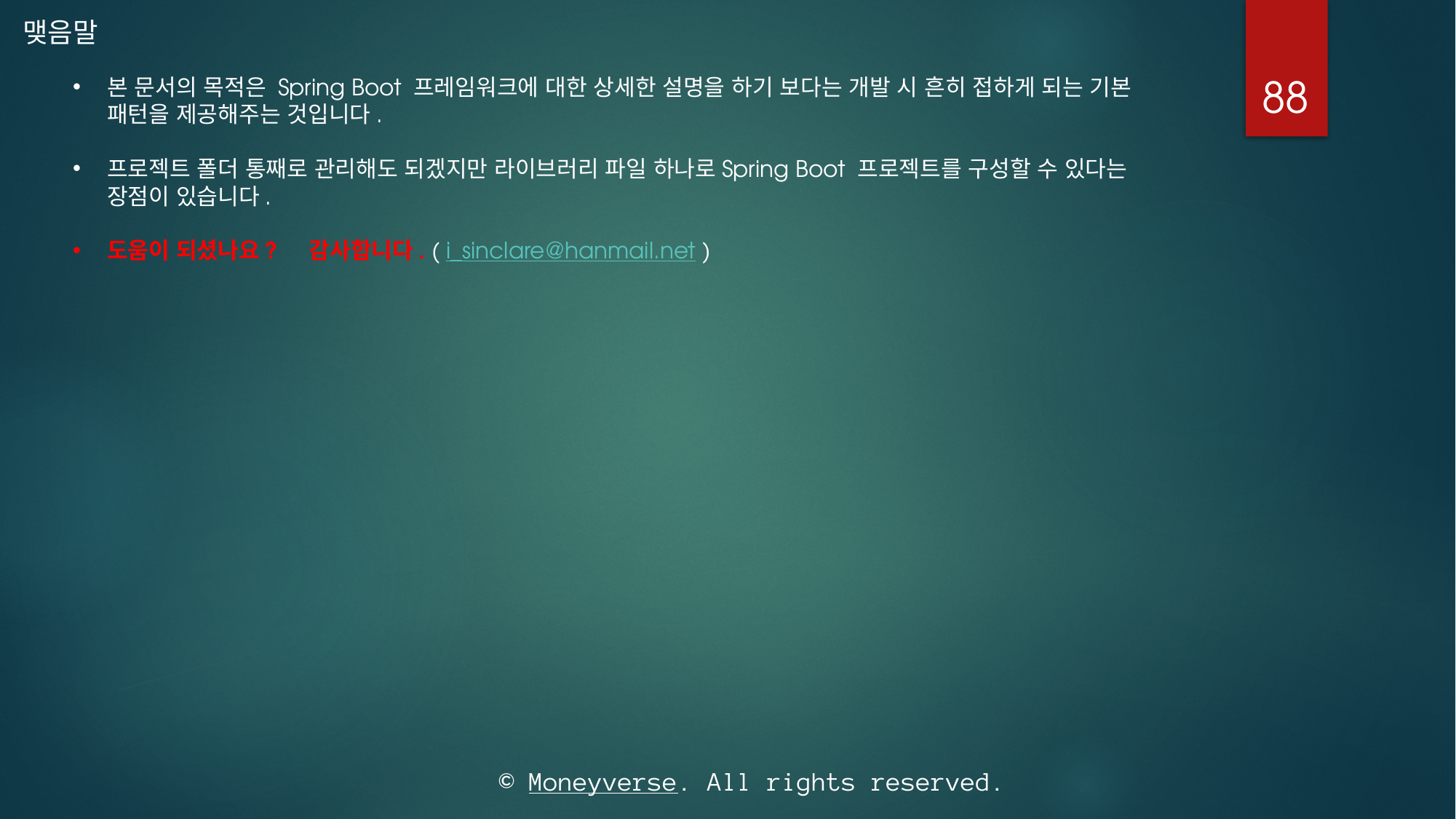

맺음말
88
본 문서의 목적은 Spring Boot 프레임워크에 대한 상세한 설명을 하기 보다는 개발 시 흔히 접하게 되는 기본 패턴을 제공해주는 것입니다.

프로젝트 폴더 통째로 관리해도 되겠지만 라이브러리 파일 하나로Spring Boot 프로젝트를 구성할 수 있다는 장점이 있습니다.

도움이 되셨나요?    감사합니다. ( i_sinclare@hanmail.net )
© Moneyverse. All rights reserved.